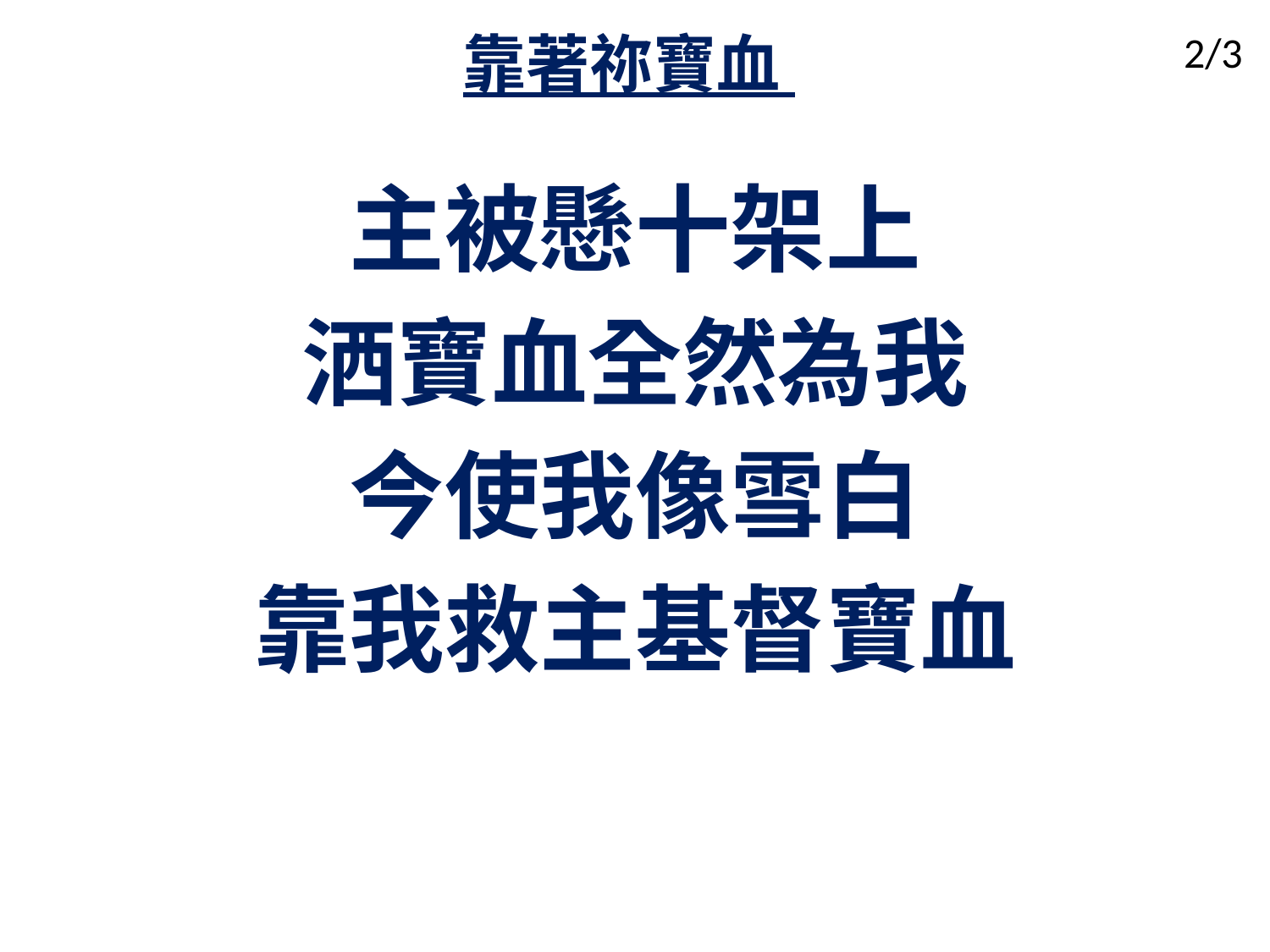

# 靠著祢寶血
2/3
主被懸十架上
洒寶血全然為我
今使我像雪白
靠我救主基督寶血